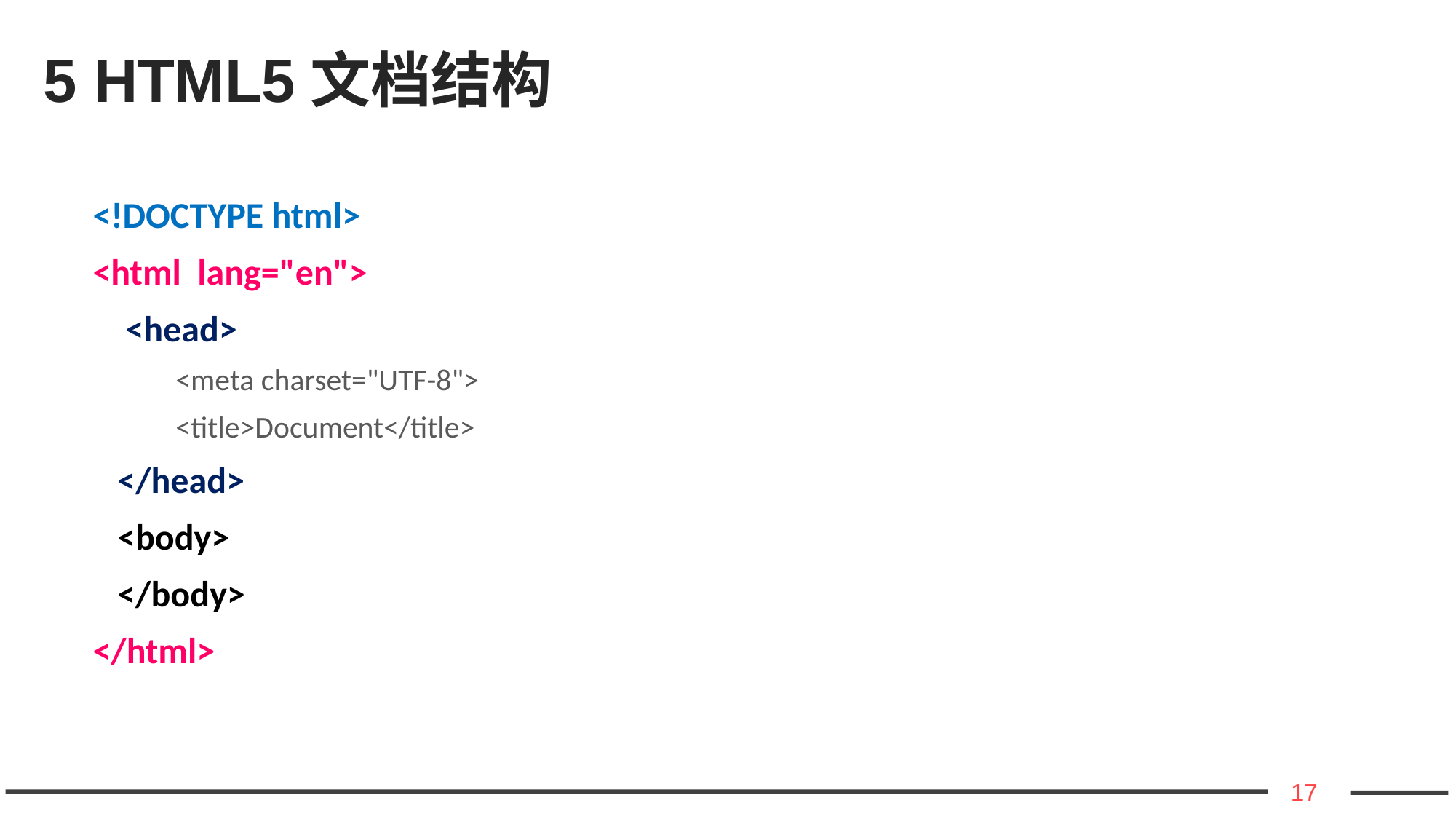

# 5 HTML5文档结构
<!DOCTYPE html>
<html  lang="en">
    <head>
            <meta charset="UTF-8">
            <title>Document</title>
   </head>
   <body>
   </body>
</html>